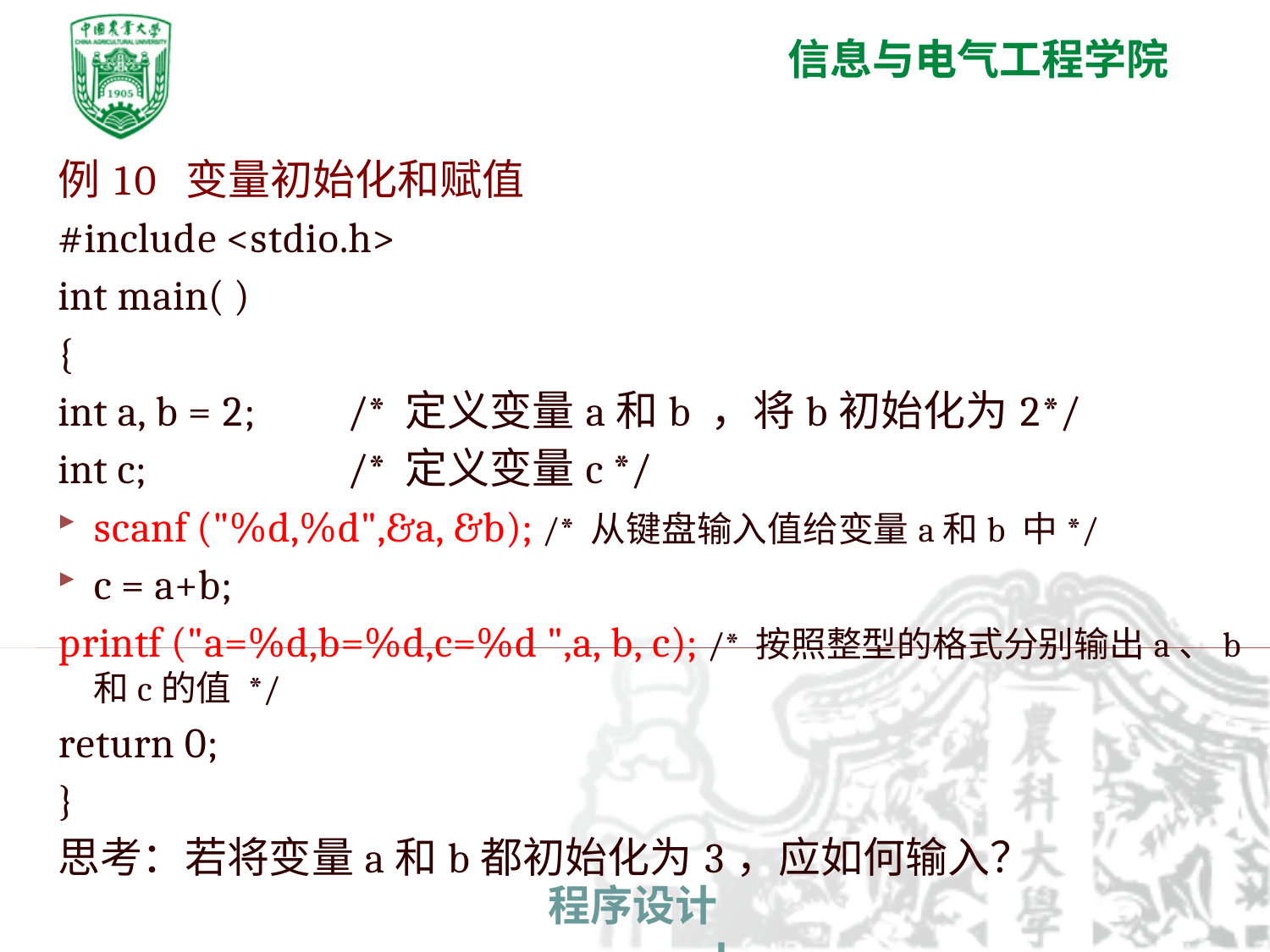

例10  变量初始化和赋值
#include <stdio.h>
int main( )
{
int a, b = 2; 	/* 定义变量a和b ，将b初始化为2*/
int c; 		/* 定义变量c */
scanf ("%d,%d",&a, &b); /* 从键盘输入值给变量a和b 中*/
c = a+b;
printf ("a=%d,b=%d,c=%d ",a, b, c); /* 按照整型的格式分别输出a、b和c的值 */
return 0;
}
思考：若将变量a和b都初始化为3，应如何输入？